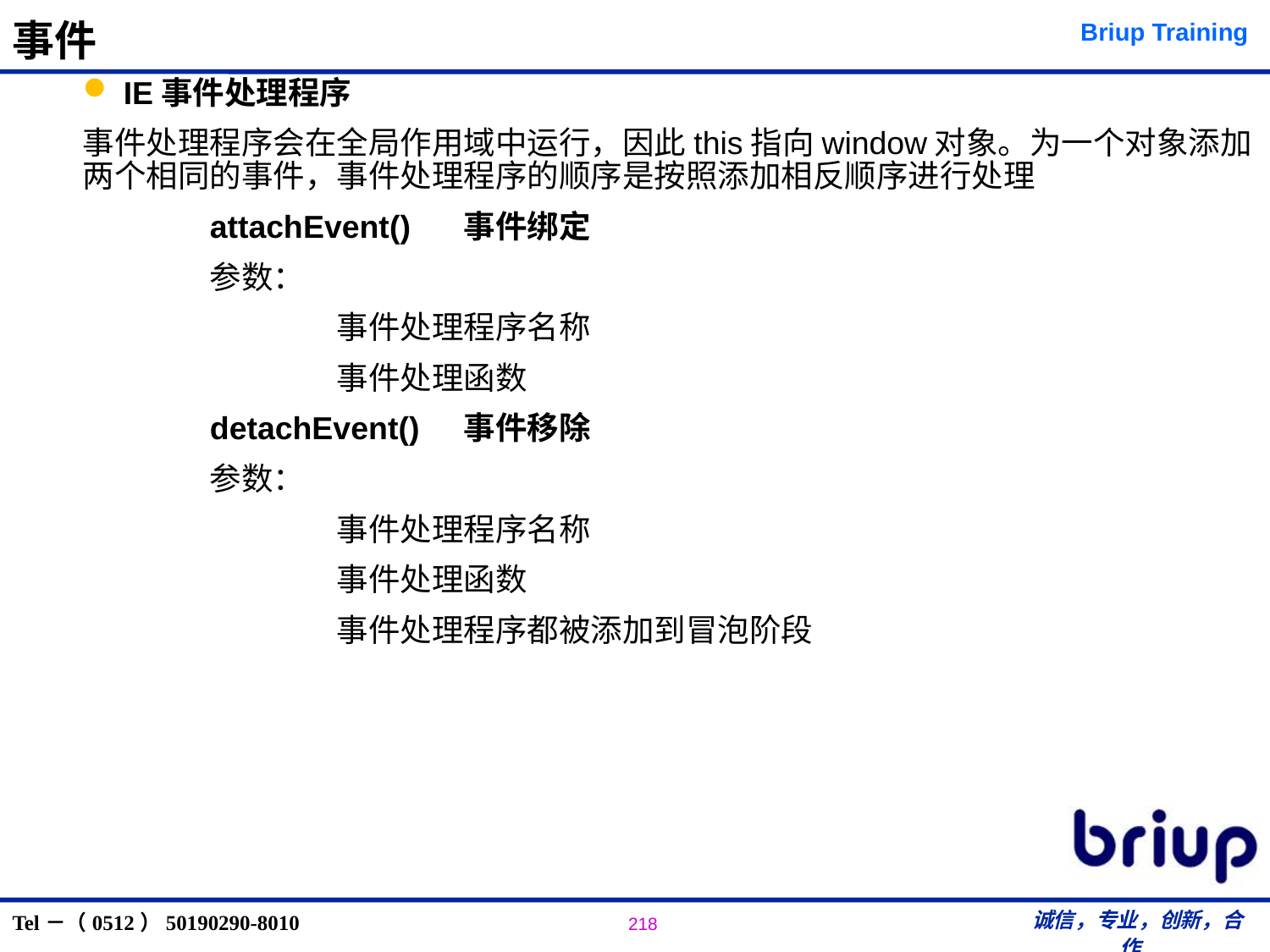

# 事件
 IE事件处理程序
事件处理程序会在全局作用域中运行，因此this指向window对象。为一个对象添加两个相同的事件，事件处理程序的顺序是按照添加相反顺序进行处理
	attachEvent() 	事件绑定
	参数：
		事件处理程序名称
		事件处理函数
	detachEvent()	事件移除
	参数：
		事件处理程序名称
		事件处理函数
		事件处理程序都被添加到冒泡阶段